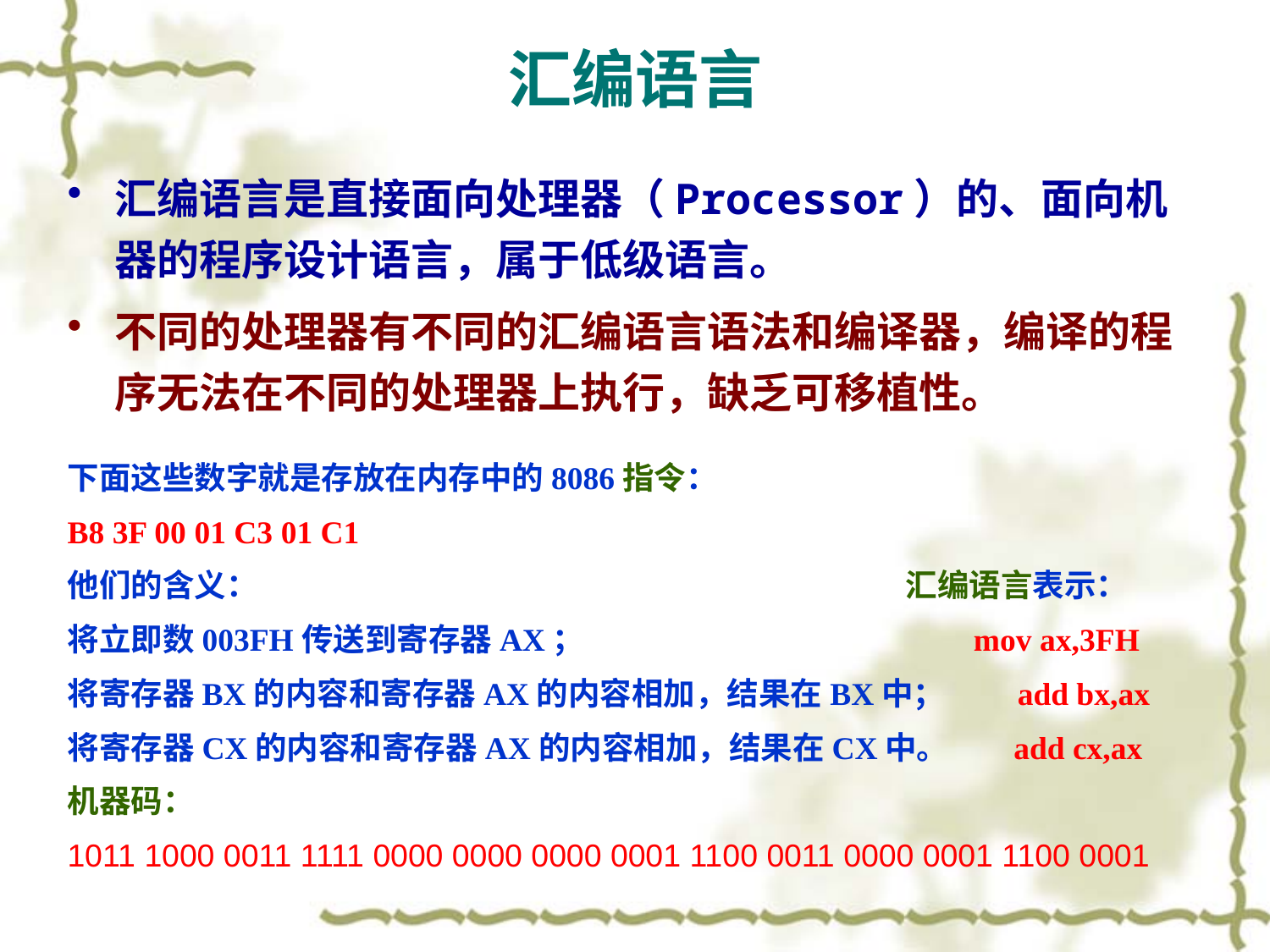

汇编语言
汇编语言是直接面向处理器（Processor）的、面向机器的程序设计语言，属于低级语言。
不同的处理器有不同的汇编语言语法和编译器，编译的程序无法在不同的处理器上执行，缺乏可移植性。
下面这些数字就是存放在内存中的8086指令：
B8 3F 00 01 C3 01 C1
他们的含义：                                                                                          汇编语言表示：
将立即数003FH传送到寄存器AX；                                                     mov ax,3FH
将寄存器BX的内容和寄存器AX的内容相加，结果在BX中；         add bx,ax
将寄存器CX的内容和寄存器AX的内容相加，结果在CX中。        add cx,ax
机器码：
1011 1000 0011 1111 0000 0000 0000 0001 1100 0011 0000 0001 1100 0001